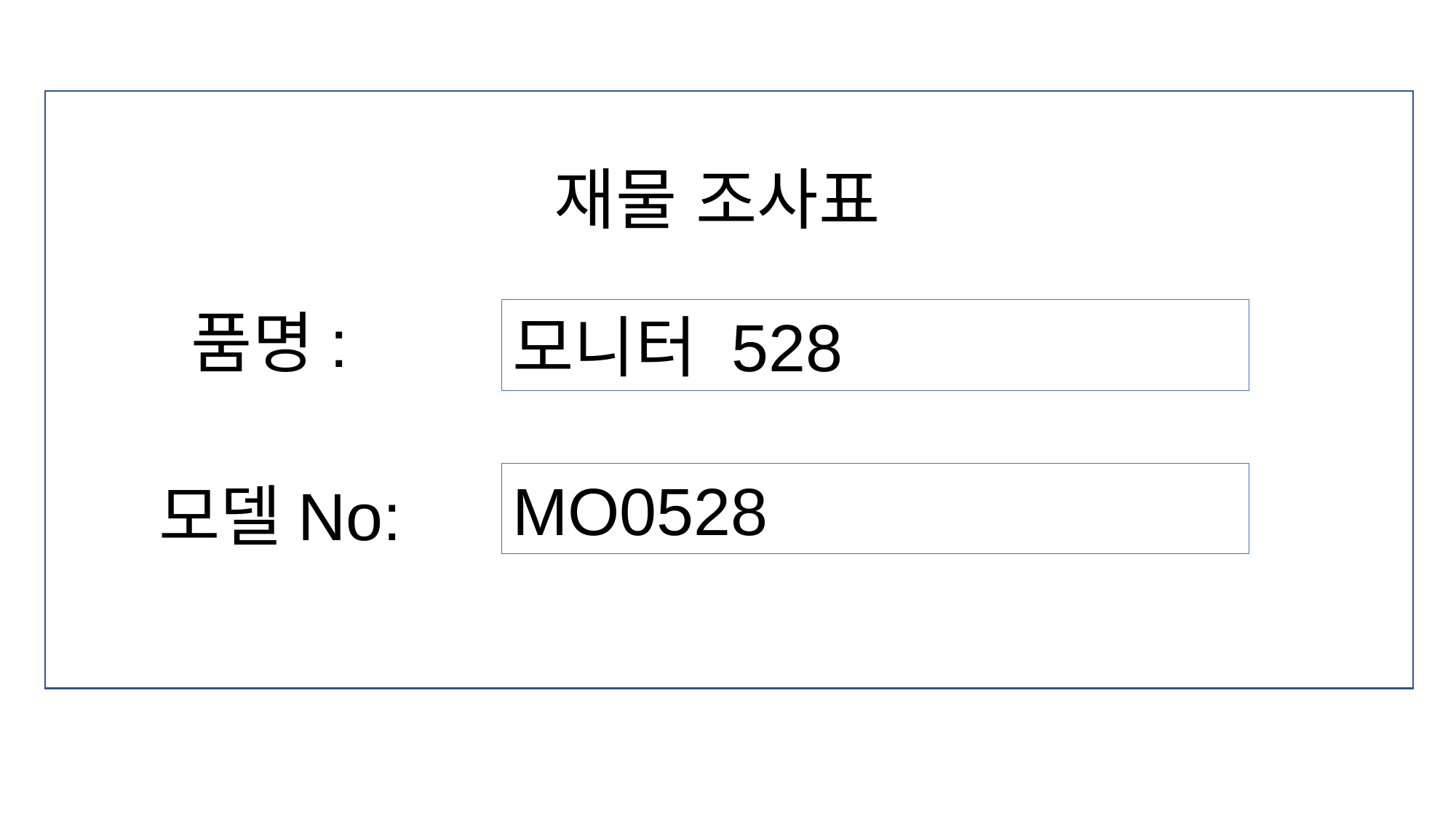

재물 조사표
품명:
모니터 528
MO0528
모델No: